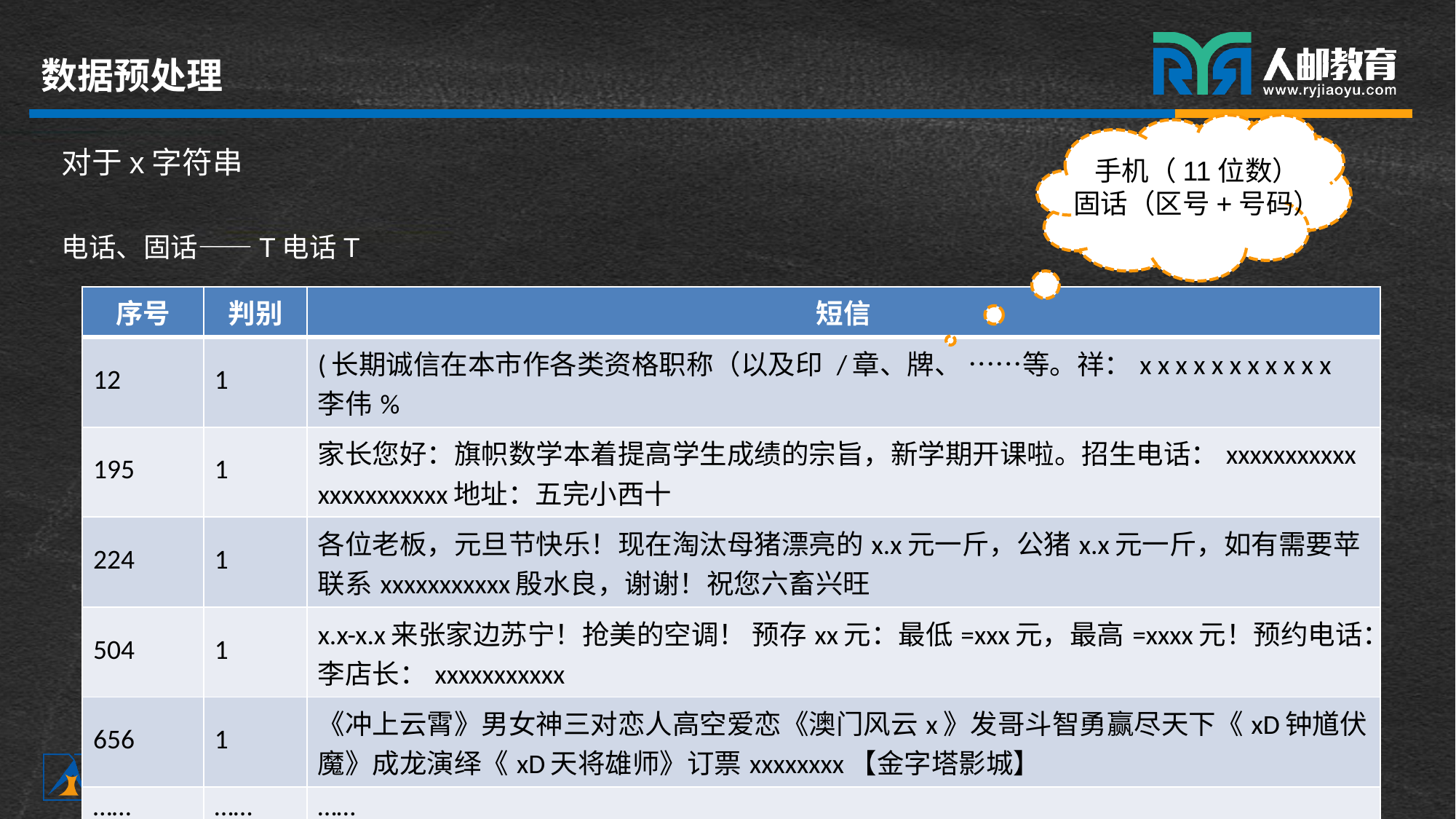

# 数据预处理

对于x字符串
手机（11位数）
固话（区号+号码）
电话、固话——T电话T

| 序号 | 判别 | 短信 |
| --- | --- | --- |
| 12 | 1 | (长期诚信在本市作各类资格职称（以及印 /章、牌、 ……等。祥：x x x x x x x x x x x 李伟% |
| 195 | 1 | 家长您好：旗帜数学本着提高学生成绩的宗旨，新学期开课啦。招生电话：xxxxxxxxxxx xxxxxxxxxxx地址：五完小西十 |
| 224 | 1 | 各位老板，元旦节快乐！现在淘汰母猪漂亮的x.x元一斤，公猪x.x元一斤，如有需要苹联系xxxxxxxxxxx殷水良，谢谢！祝您六畜兴旺 |
| 504 | 1 | x.x-x.x来张家边苏宁！抢美的空调！ 预存xx元：最低=xxx元，最高=xxxx元！预约电话：李店长：xxxxxxxxxxx |
| 656 | 1 | 《冲上云霄》男女神三对恋人高空爱恋《澳门风云x》发哥斗智勇赢尽天下《xD钟馗伏魔》成龙演绎《xD天将雄师》订票xxxxxxxx【金字塔影城】 |
| …… | …… | …… |